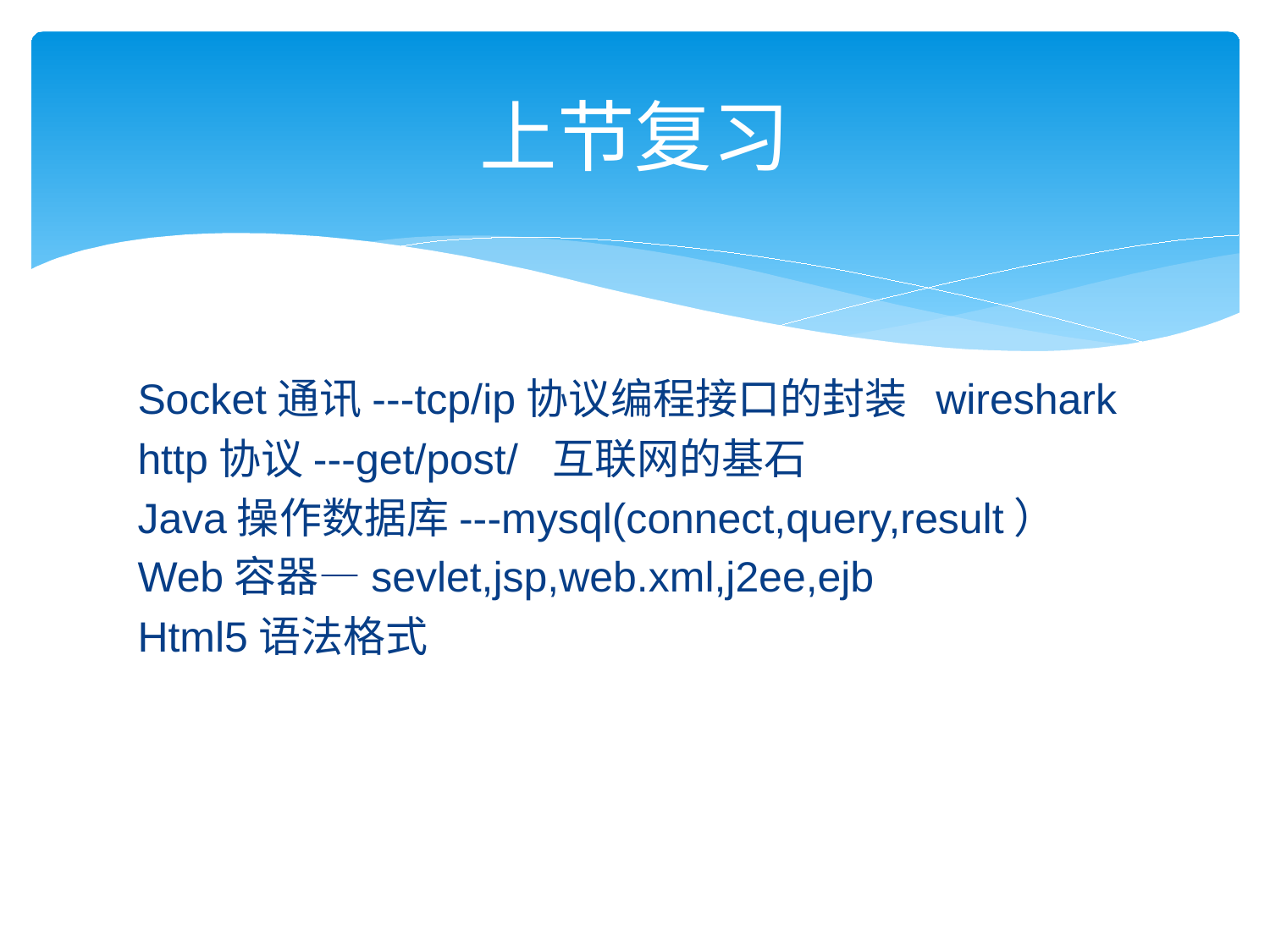

# 上节复习
Socket通讯---tcp/ip协议编程接口的封装  wireshark
http协议---get/post/  互联网的基石
Java操作数据库---mysql(connect,query,result）
Web容器—sevlet,jsp,web.xml,j2ee,ejb
Html5语法格式